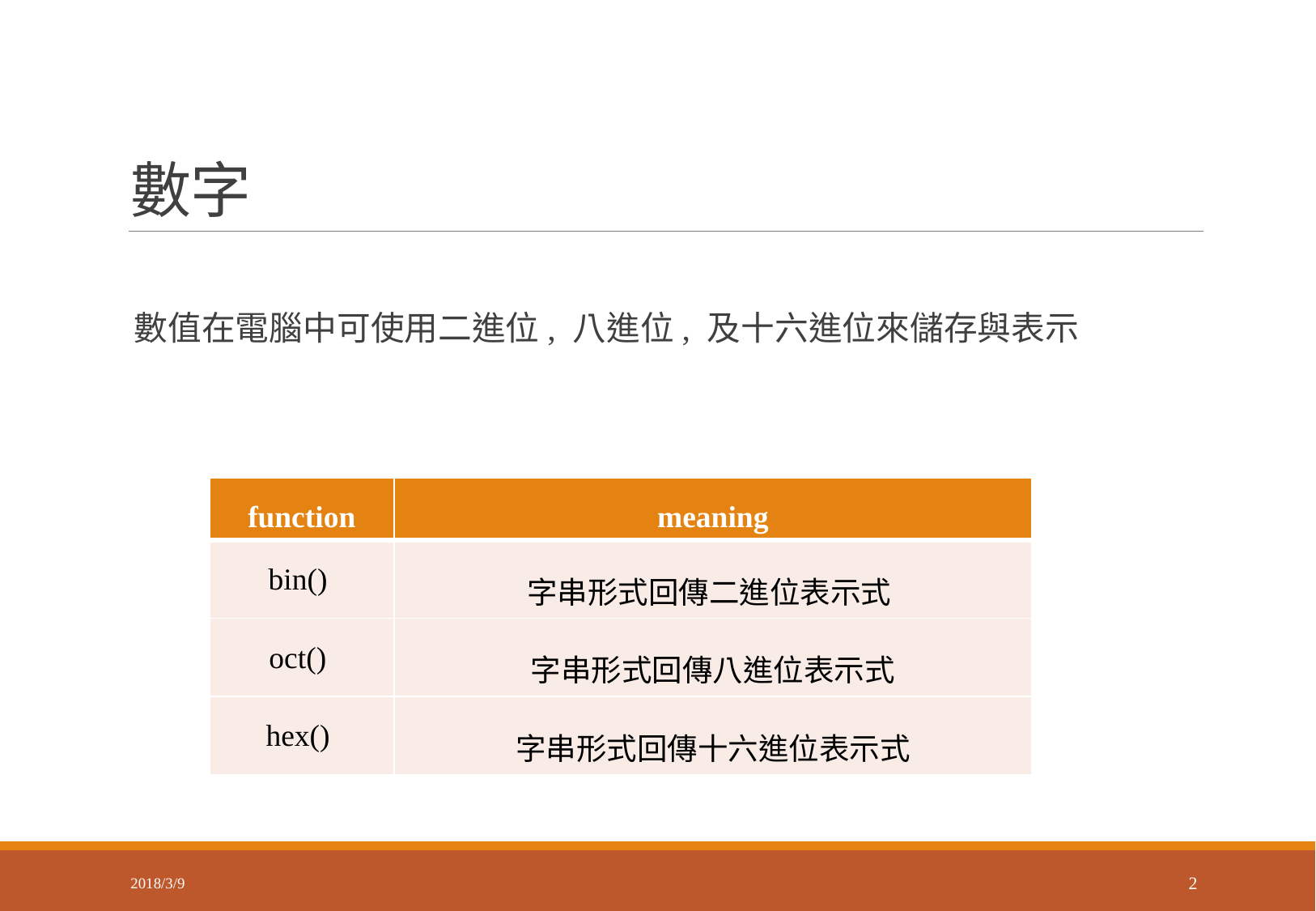

# 數字

 數值在電腦中可使用二進位, 八進位, 及十六進位來儲存與表示
| function | meaning |
| --- | --- |
| bin() | 字串形式回傳二進位表示式 |
| oct() | 字串形式回傳八進位表示式 |
| hex() | 字串形式回傳十六進位表示式 |
2018/3/9
2